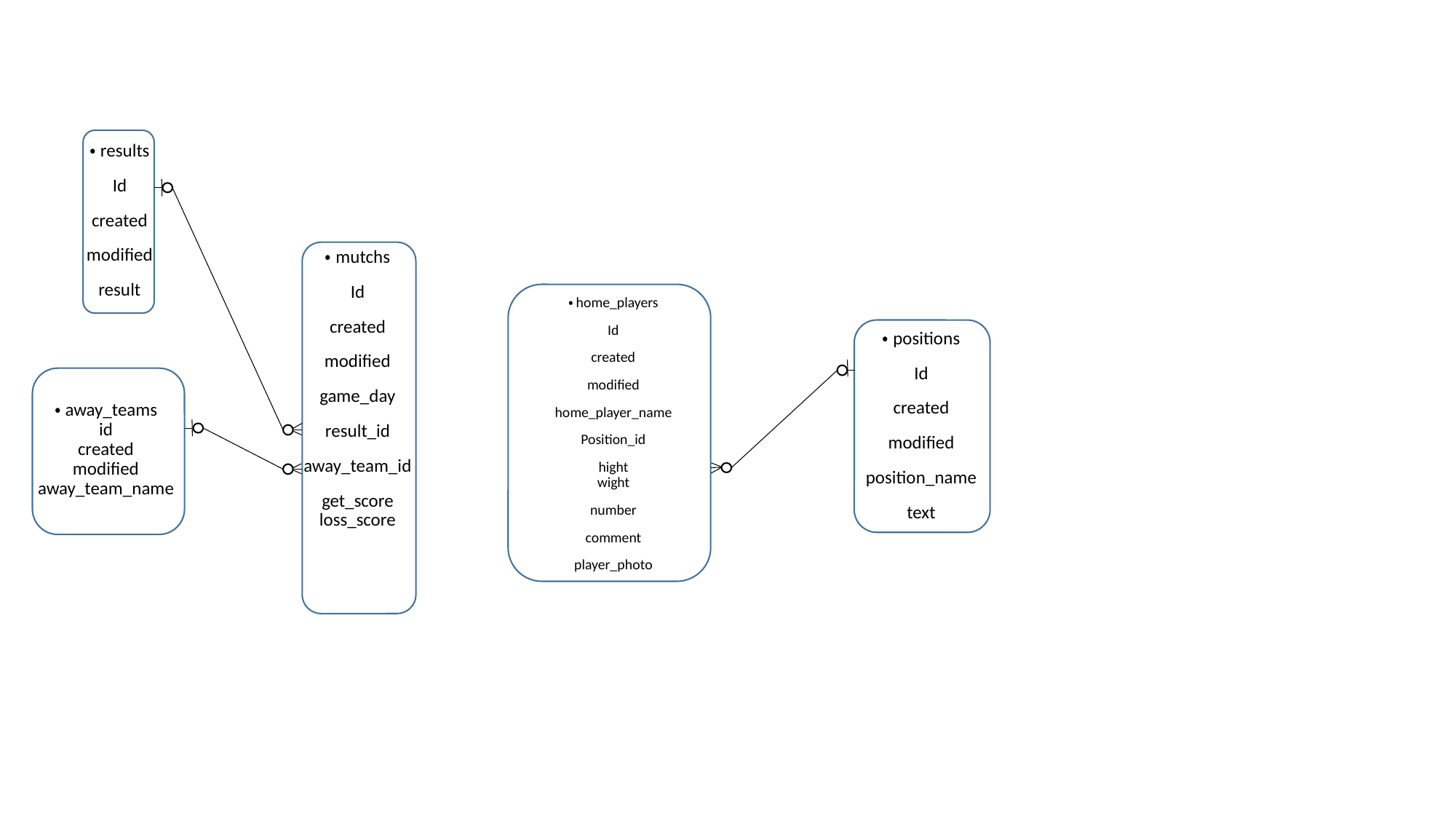

・results
Id
created
modified
result

・mutchs
Id
created
modified
game_day
result_id
away_team_id
get_score
loss_score

・home_players
Id
created
modified
home_player_name
Position_id
hight
wight
number
comment
player_photo

・positions
Id
created
modified
position_name
text

・away_teams
id
created
modified
away_team_name